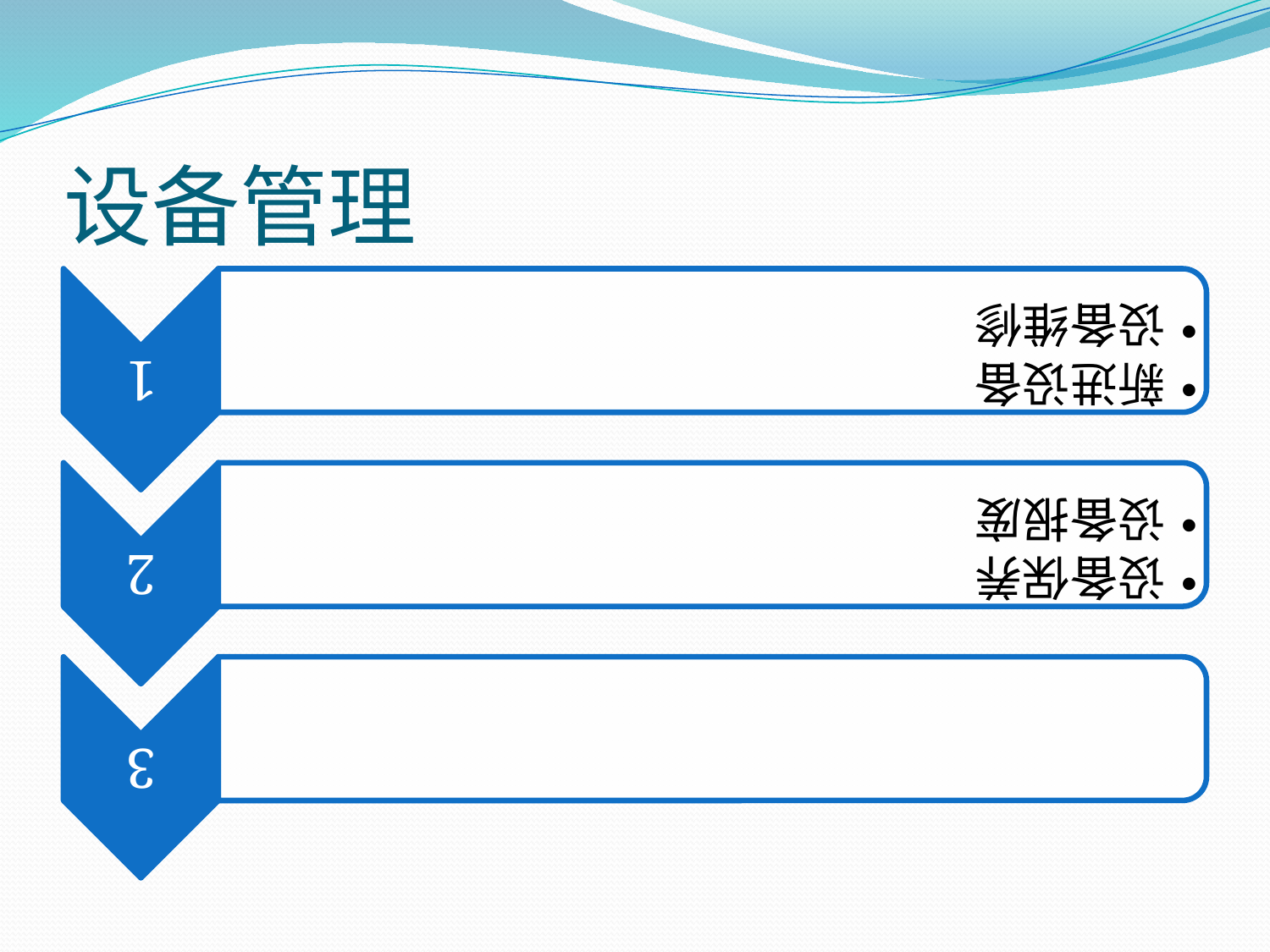

# 设备管理
1
新进设备
设备维修
2
设备保养
设备报废
3